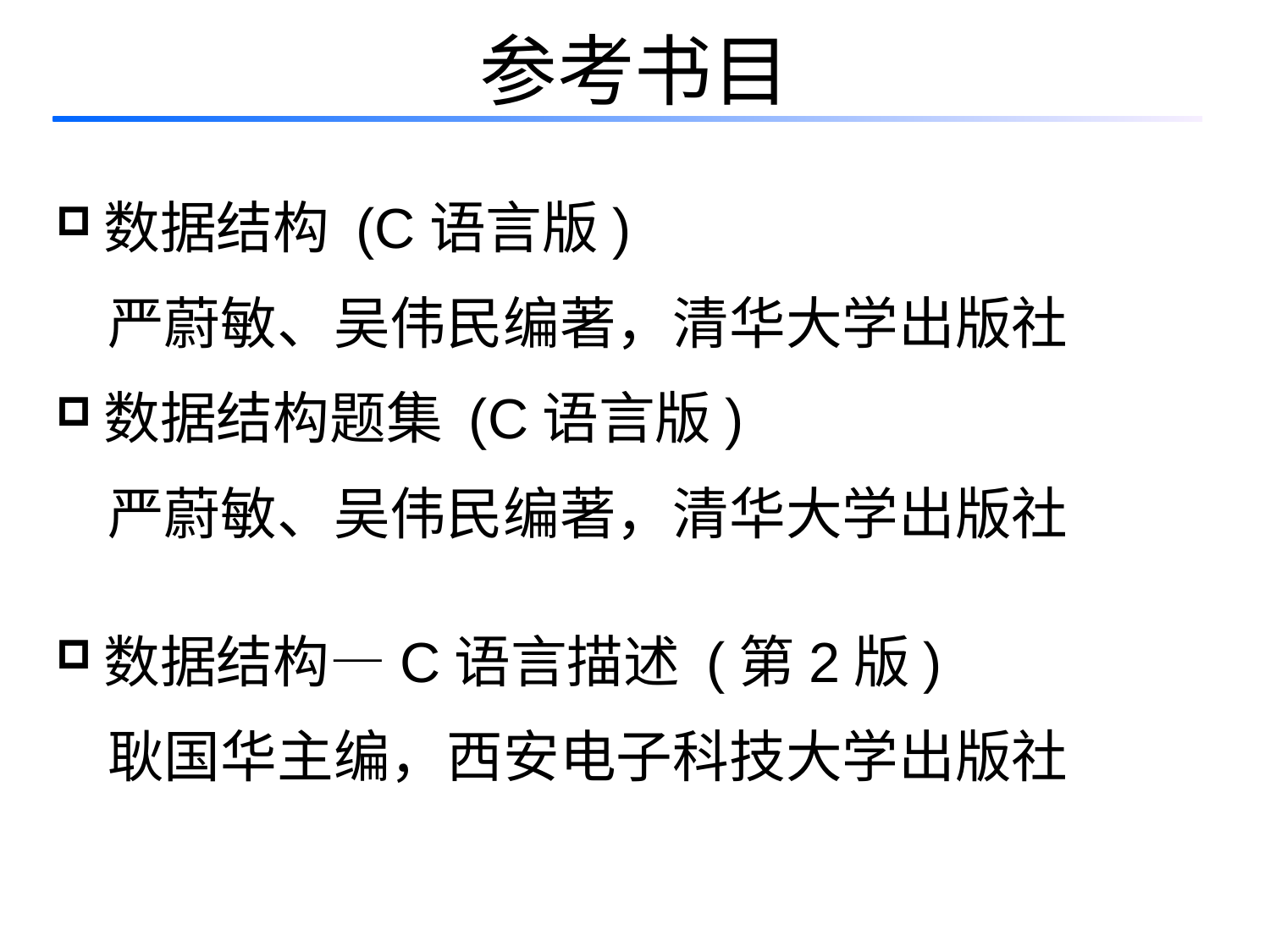

# 参考书目

数据结构 (C语言版)
   严蔚敏、吴伟民编著，清华大学出版社

数据结构题集 (C语言版)
   严蔚敏、吴伟民编著，清华大学出版社

数据结构—C语言描述 (第2版)
   耿国华主编，西安电子科技大学出版社